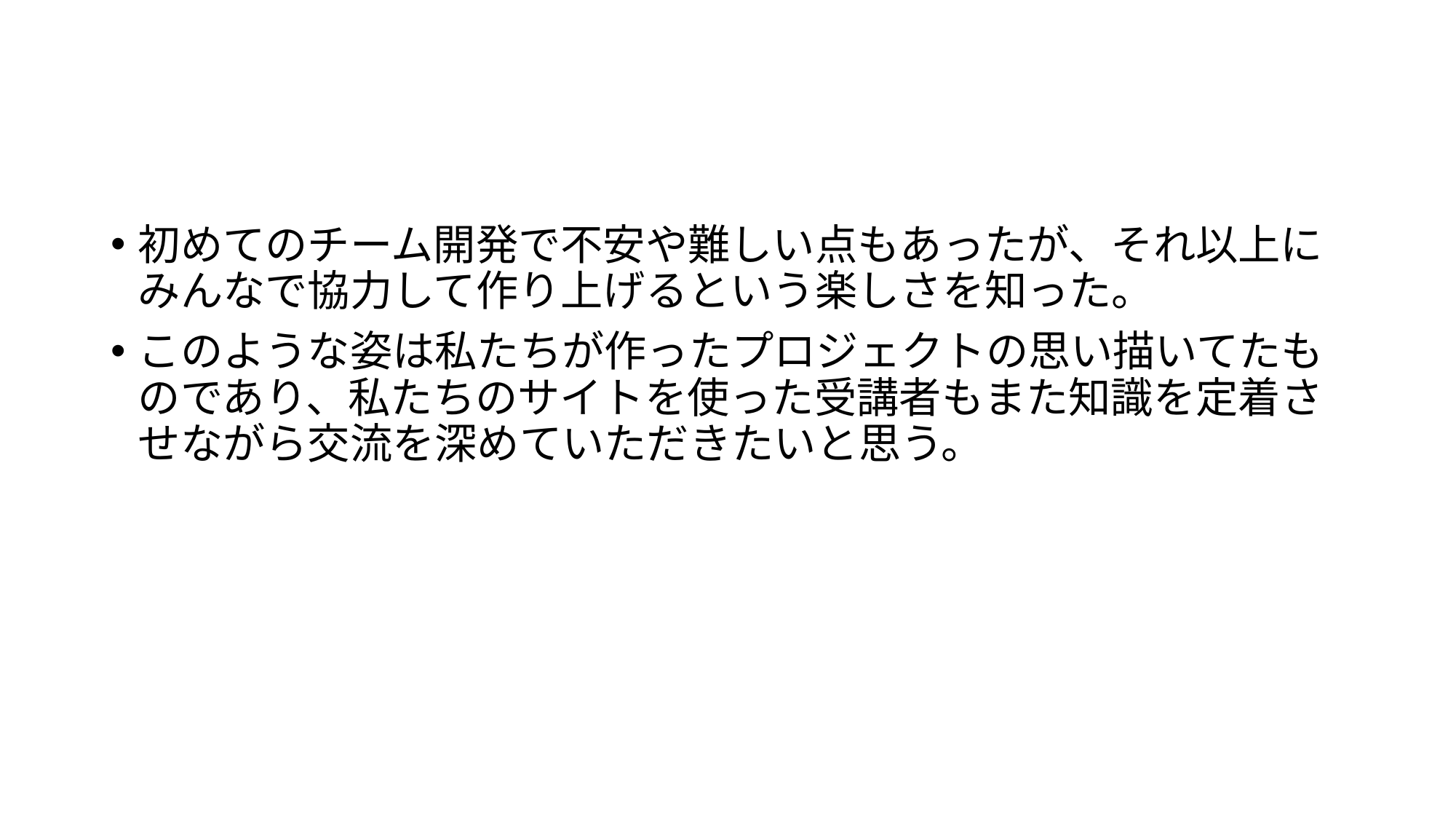

#
初めてのチーム開発で不安や難しい点もあったが、それ以上にみんなで協力して作り上げるという楽しさを知った。
このような姿は私たちが作ったプロジェクトの思い描いてたものであり、私たちのサイトを使った受講者もまた知識を定着させながら交流を深めていただきたいと思う。